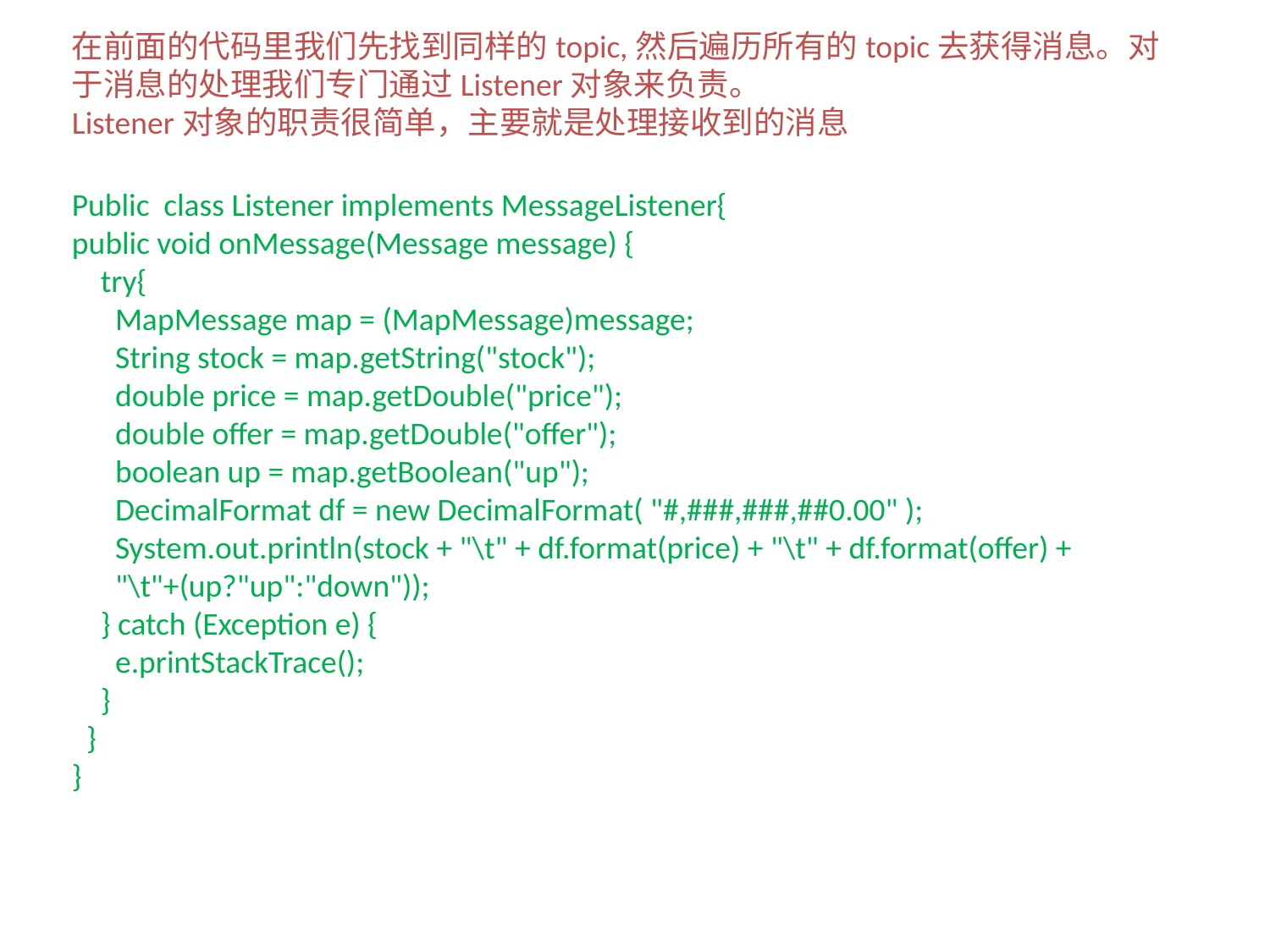

在前面的代码里我们先找到同样的topic,然后遍历所有的topic去获得消息。对于消息的处理我们专门通过Listener对象来负责。
Listener对象的职责很简单，主要就是处理接收到的消息
Public  class Listener implements MessageListener{
public void onMessage(Message message) {
    try{
      MapMessage map = (MapMessage)message;
      String stock = map.getString("stock");
      double price = map.getDouble("price");
      double offer = map.getDouble("offer");
      boolean up = map.getBoolean("up");
      DecimalFormat df = new DecimalFormat( "#,###,###,##0.00" );
      System.out.println(stock + "\t" + df.format(price) + "\t" + df.format(offer) +
      "\t"+(up?"up":"down"));
    } catch (Exception e) {
      e.printStackTrace();
    }
  }
}